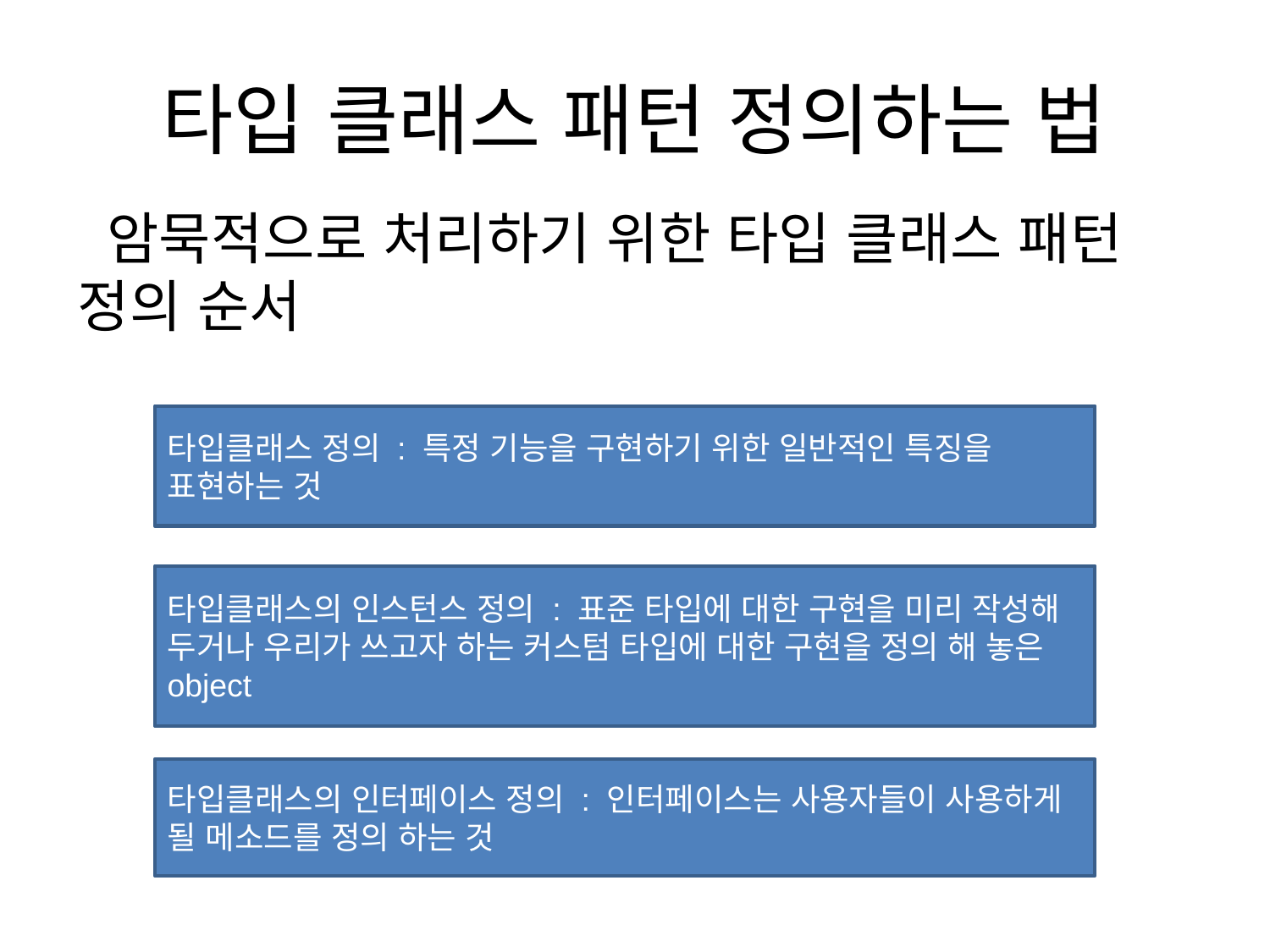

# 타입 클래스 패턴 정의하는 법
 암묵적으로 처리하기 위한 타입 클래스 패턴 정의 순서
타입클래스 정의 : 특정 기능을 구현하기 위한 일반적인 특징을 표현하는 것
타입클래스의 인스턴스 정의 : 표준 타입에 대한 구현을 미리 작성해 두거나 우리가 쓰고자 하는 커스텀 타입에 대한 구현을 정의 해 놓은 object
타입클래스의 인터페이스 정의 : 인터페이스는 사용자들이 사용하게 될 메소드를 정의 하는 것